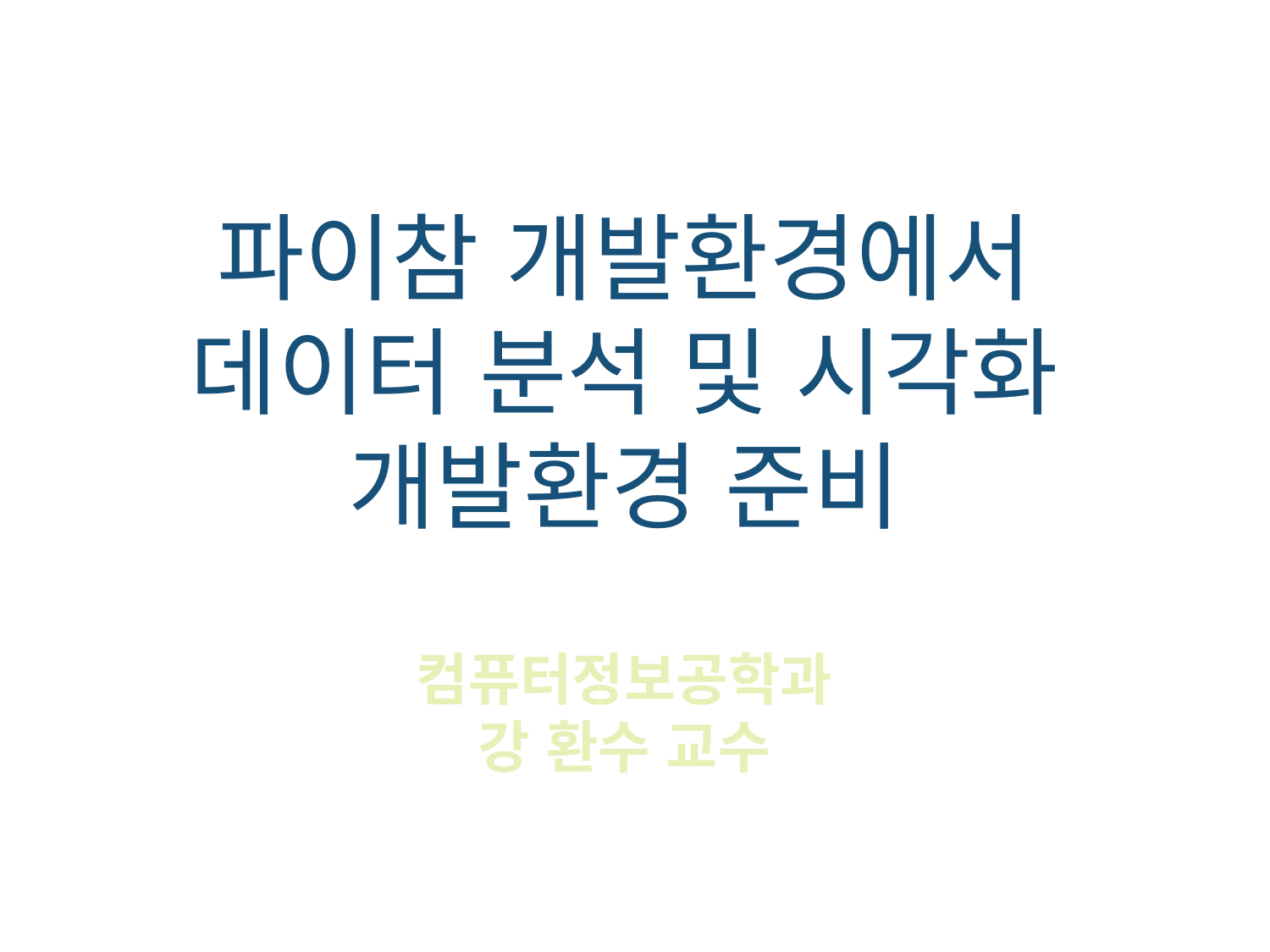

파이참 개발환경에서
데이터 분석 및 시각화
개발환경 준비
컴퓨터정보공학과
강 환수 교수